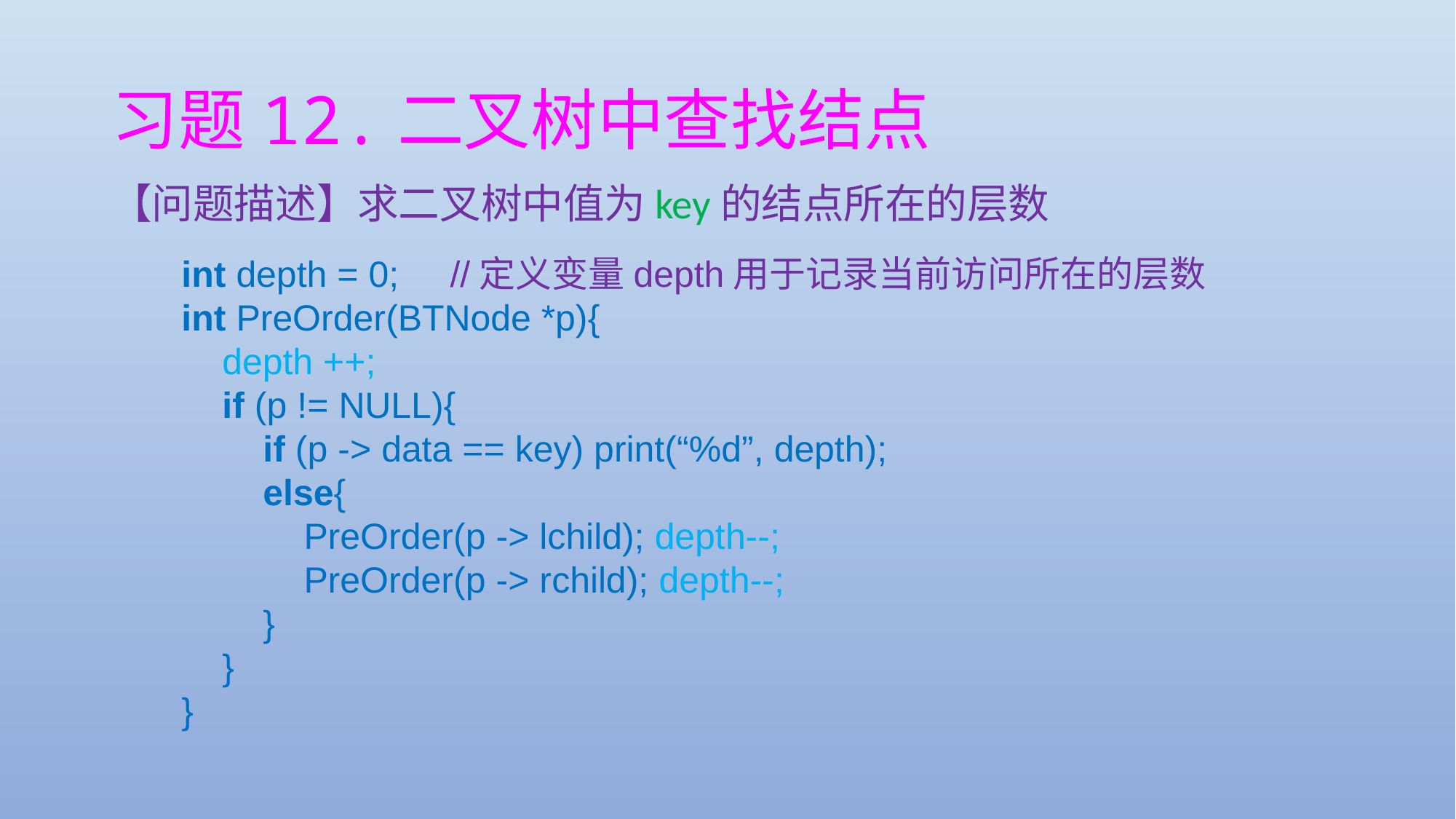

# 习题12.二叉树中查找结点
【问题描述】求二叉树中值为key的结点所在的层数
int depth = 0;     //定义变量depth用于记录当前访问所在的层数
int PreOrder(BTNode *p){
    depth ++;
    if (p != NULL){
        if (p -> data == key) print(“%d”, depth);
        else{
            PreOrder(p -> lchild); depth--;
            PreOrder(p -> rchild); depth--;
        }
    }
}